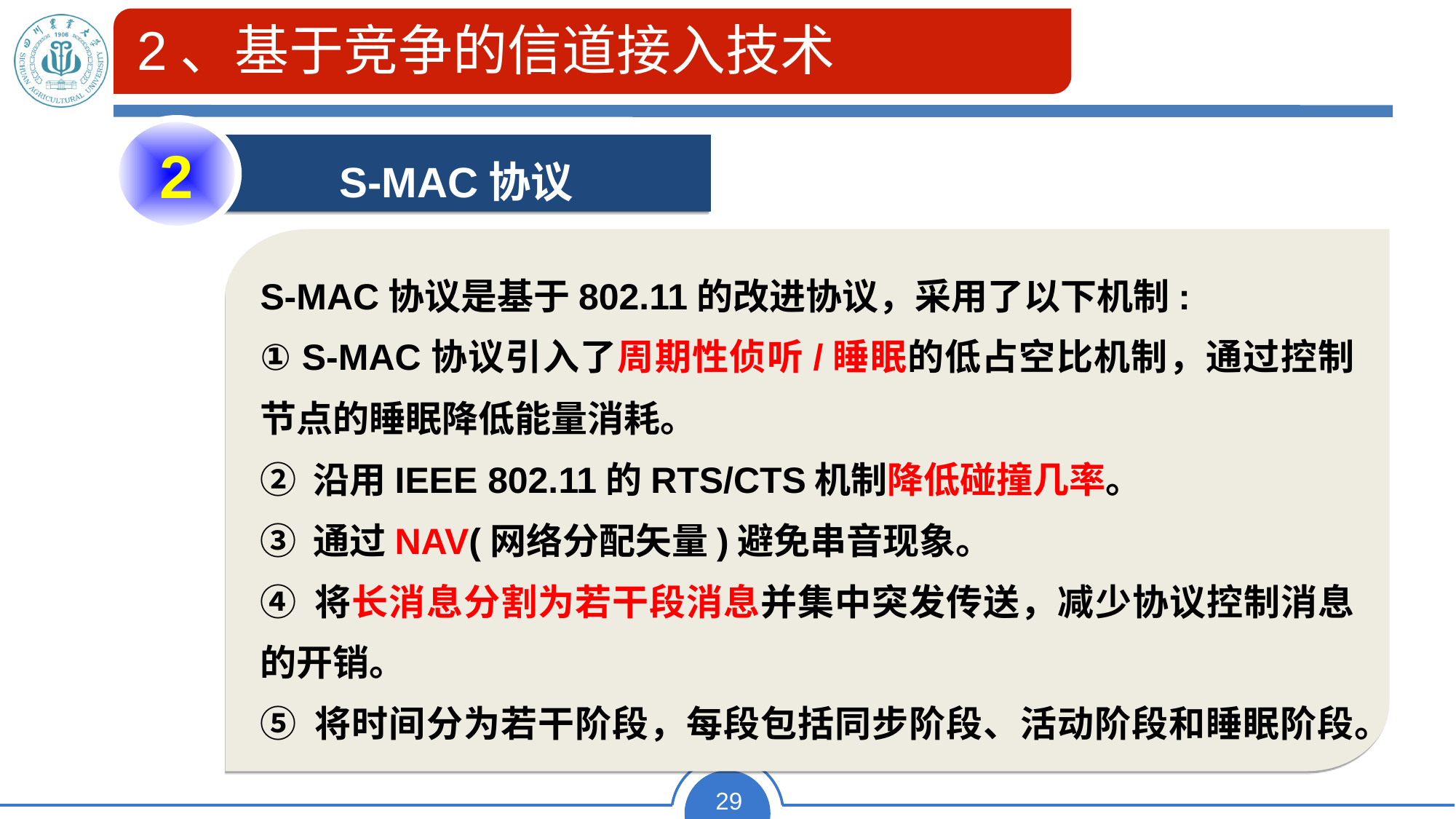

# 2、基于竞争的信道接入技术
2
S-MAC协议
S-MAC协议是基于802.11的改进协议，采用了以下机制:
① S-MAC协议引入了周期性侦听/睡眠的低占空比机制，通过控制节点的睡眠降低能量消耗。
② 沿用IEEE 802.11的RTS/CTS机制降低碰撞几率。
③ 通过NAV(网络分配矢量)避免串音现象。
④ 将长消息分割为若干段消息并集中突发传送，减少协议控制消息的开销。
⑤ 将时间分为若干阶段，每段包括同步阶段、活动阶段和睡眠阶段。